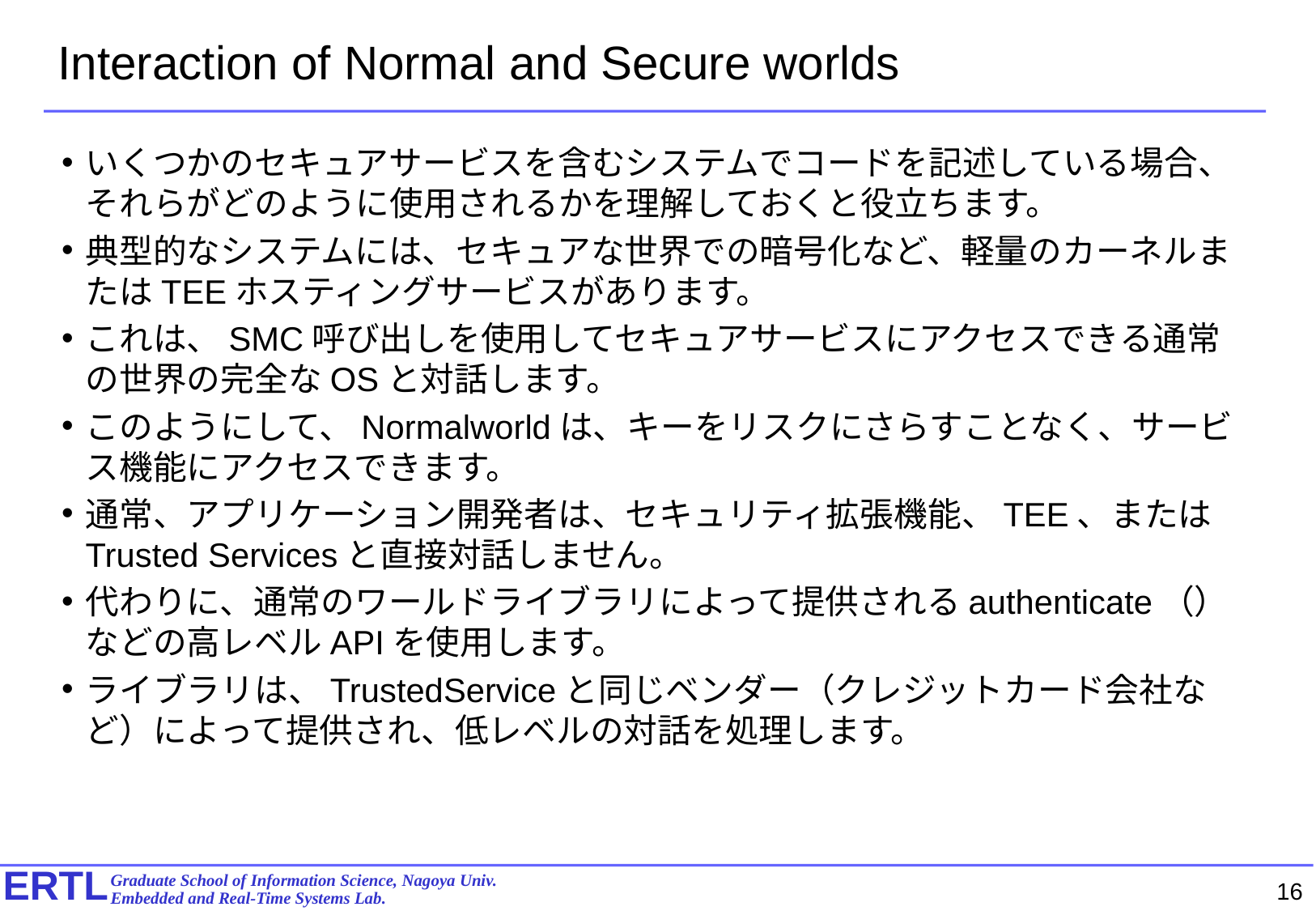

# Interaction of Normal and Secure worlds
いくつかのセキュアサービスを含むシステムでコードを記述している場合、それらがどのように使用されるかを理解しておくと役立ちます。
典型的なシステムには、セキュアな世界での暗号化など、軽量のカーネルまたはTEEホスティングサービスがあります。
これは、SMC呼び出しを使用してセキュアサービスにアクセスできる通常の世界の完全なOSと対話します。
このようにして、Normalworldは、キーをリスクにさらすことなく、サービス機能にアクセスできます。
通常、アプリケーション開発者は、セキュリティ拡張機能、TEE、またはTrusted Servicesと直接対話しません。
代わりに、通常のワールドライブラリによって提供されるauthenticate（）などの高レベルAPIを使用します。
ライブラリは、TrustedServiceと同じベンダー（クレジットカード会社など）によって提供され、低レベルの対話を処理します。

16